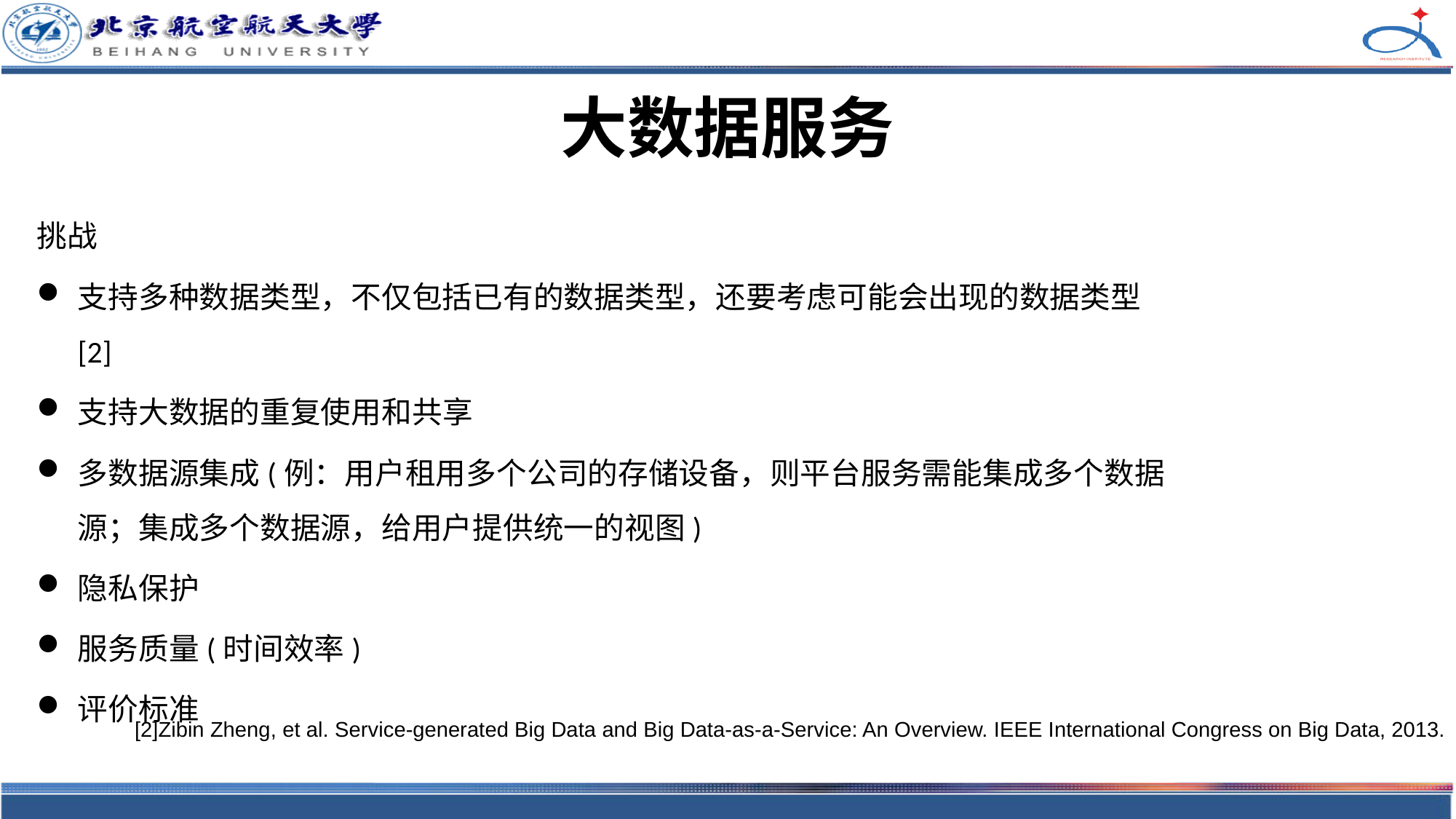

# 大数据服务
挑战
支持多种数据类型，不仅包括已有的数据类型，还要考虑可能会出现的数据类型[2]
支持大数据的重复使用和共享
多数据源集成(例：用户租用多个公司的存储设备，则平台服务需能集成多个数据源；集成多个数据源，给用户提供统一的视图)
隐私保护
服务质量(时间效率)
评价标准

[2]Zibin Zheng, et al. Service-generated Big Data and Big Data-as-a-Service: An Overview. IEEE International Congress on Big Data, 2013.